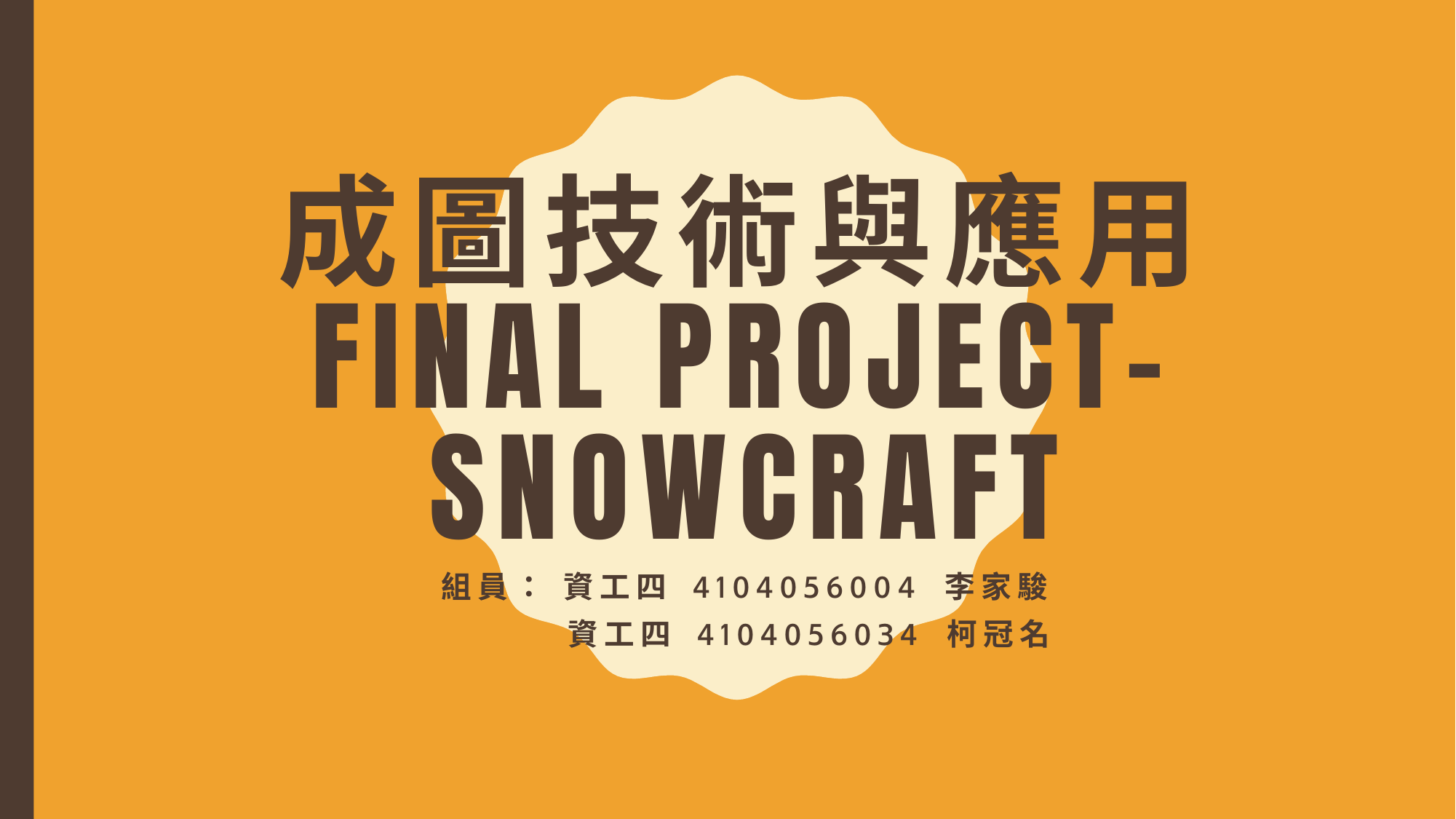

# 成圖技術與應用 FINAL PROJECT- snowcraFT

組員： 資工四 4104056004 李家駿
	 資工四 4104056034 柯冠名